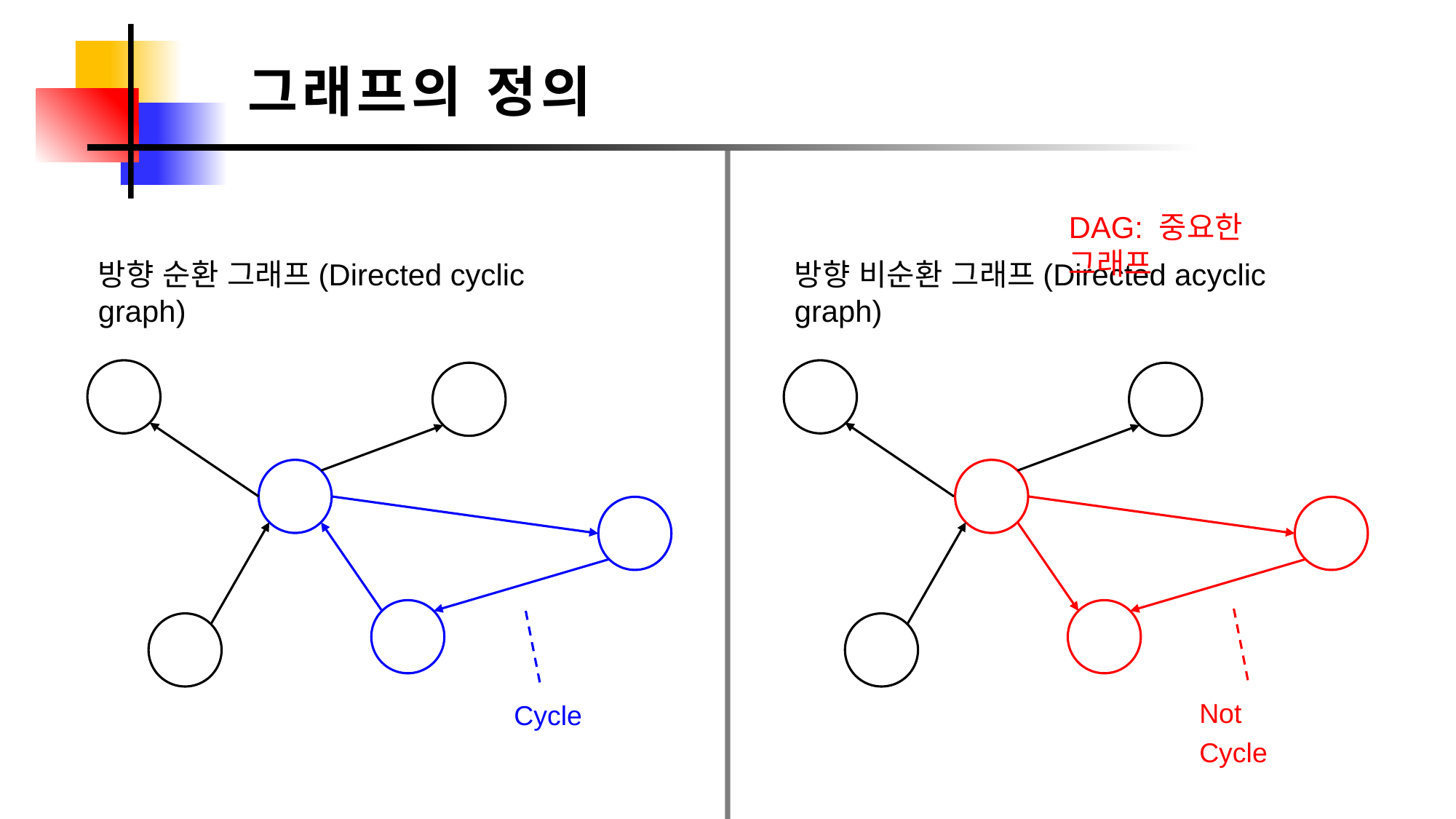

그래프의 정의

DAG: 중요한 그래프
방향 순환 그래프(Directed cyclic graph)
방향 비순환 그래프(Directed acyclic graph)

Not Cycle
Cycle